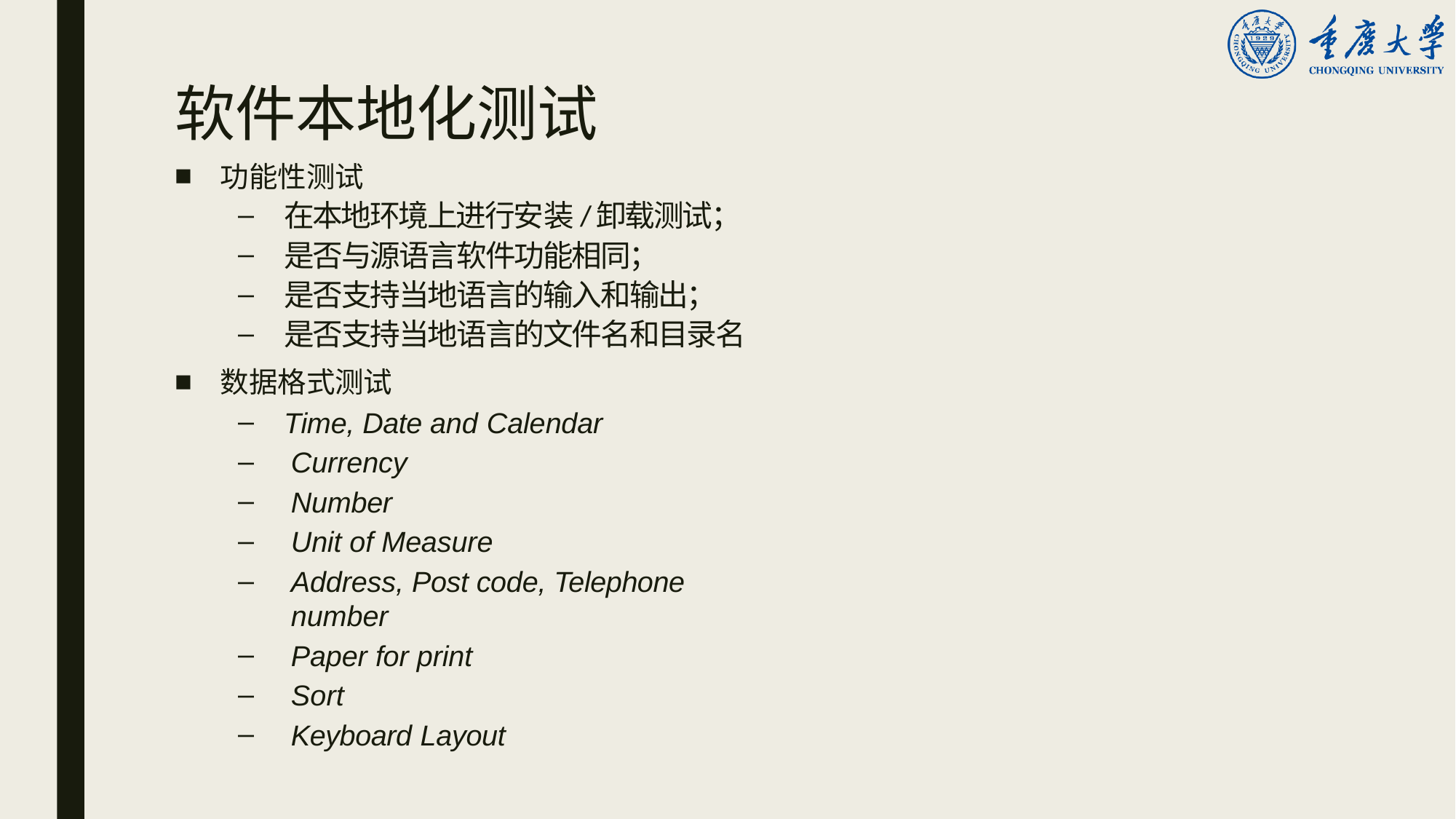

# 软件本地化测试
功能性测试
在本地环境上进行安装/卸载测试；
是否与源语言软件功能相同；
是否支持当地语言的输入和输出；
是否支持当地语言的文件名和目录名
数据格式测试
Time, Date and Calendar
Currency
Number
Unit of Measure
Address, Post code, Telephone number
Paper for print
Sort
Keyboard Layout